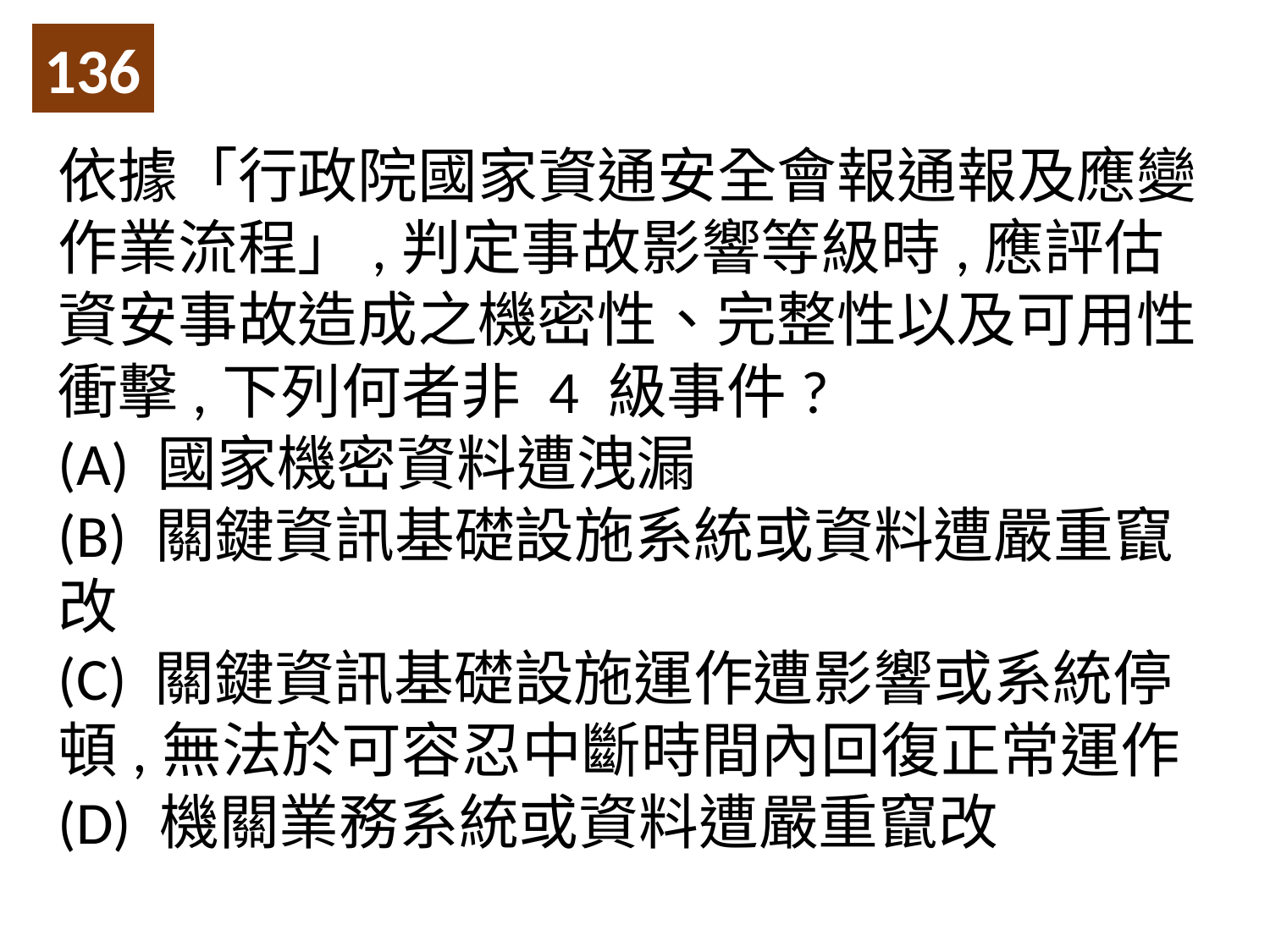

136
依據「行政院國家資通安全會報通報及應變作業流程」,判定事故影響等級時,應評估資安事故造成之機密性、完整性以及可用性衝擊,下列何者非 4 級事件?
(A) 國家機密資料遭洩漏
(B) 關鍵資訊基礎設施系統或資料遭嚴重竄改
(C) 關鍵資訊基礎設施運作遭影響或系統停頓,無法於可容忍中斷時間內回復正常運作
(D) 機關業務系統或資料遭嚴重竄改